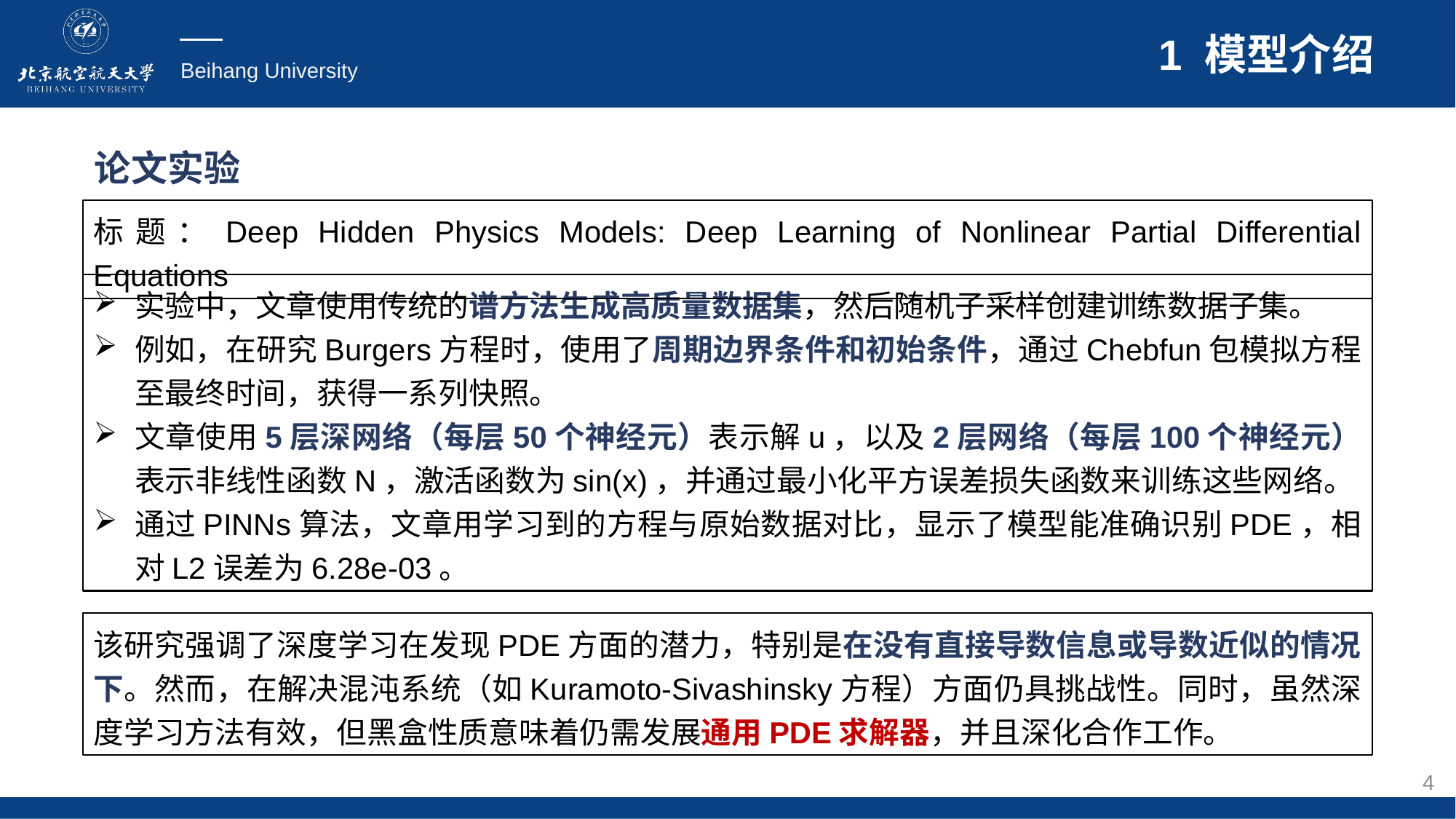

# 1 模型介绍
论文实验
标题：Deep Hidden Physics Models: Deep Learning of Nonlinear Partial Differential Equations
实验中，文章使用传统的谱方法生成高质量数据集，然后随机子采样创建训练数据子集。
例如，在研究Burgers方程时，使用了周期边界条件和初始条件，通过Chebfun包模拟方程至最终时间，获得一系列快照。
文章使用5层深网络（每层50个神经元）表示解u，以及2层网络（每层100个神经元）表示非线性函数N，激活函数为sin(x)，并通过最小化平方误差损失函数来训练这些网络。
通过PINNs算法，文章用学习到的方程与原始数据对比，显示了模型能准确识别PDE，相对L2误差为6.28e-03。

该研究强调了深度学习在发现PDE方面的潜力，特别是在没有直接导数信息或导数近似的情况下。然而，在解决混沌系统（如Kuramoto-Sivashinsky方程）方面仍具挑战性。同时，虽然深度学习方法有效，但黑盒性质意味着仍需发展通用PDE求解器，并且深化合作工作。
4